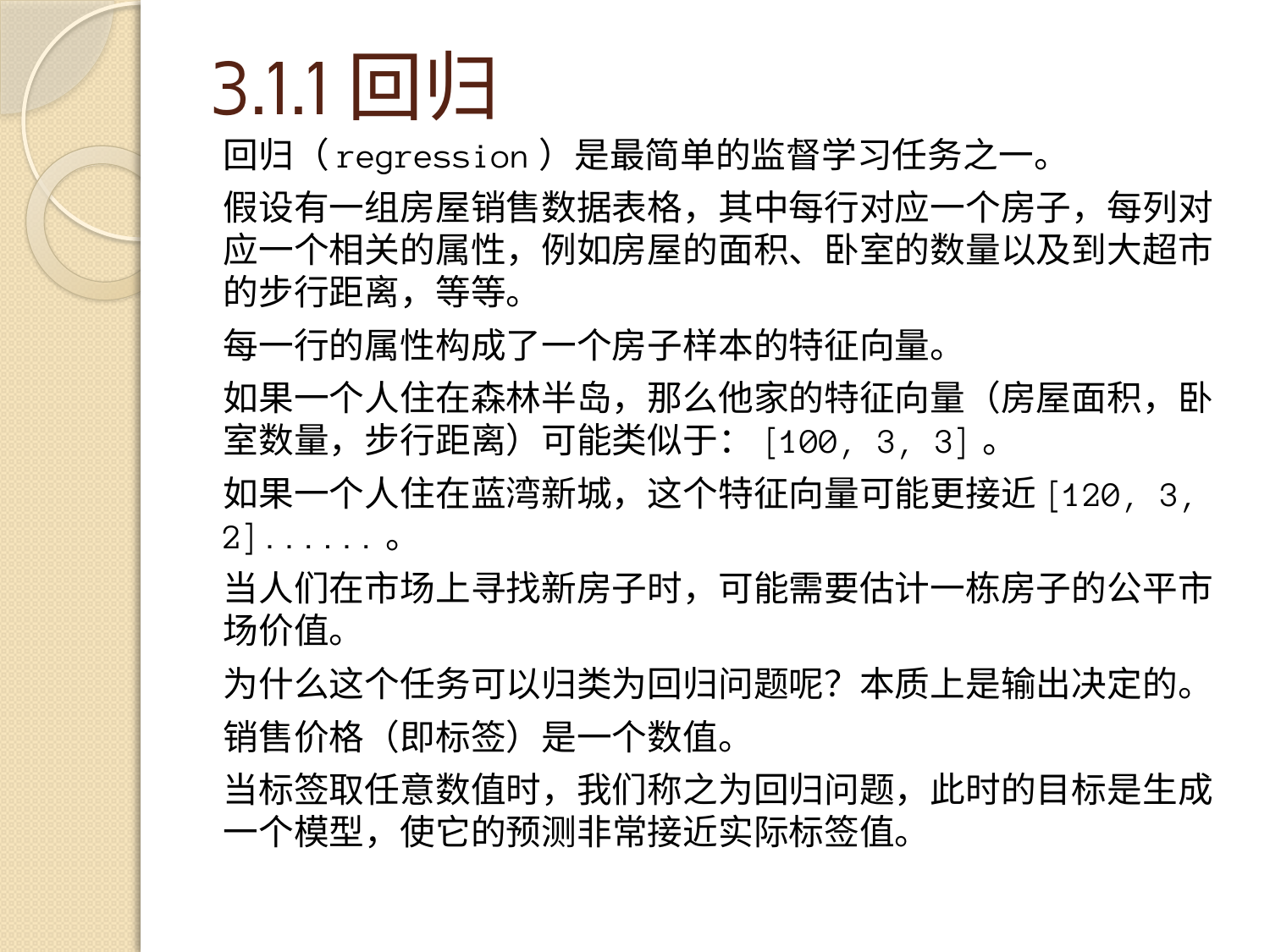

# 3.1.1回归
回归（regression）是最简单的监督学习任务之一。
假设有一组房屋销售数据表格，其中每行对应一个房子，每列对应一个相关的属性，例如房屋的面积、卧室的数量以及到大超市的步行距离，等等。
每一行的属性构成了一个房子样本的特征向量。
如果一个人住在森林半岛，那么他家的特征向量（房屋面积，卧室数量，步行距离）可能类似于：[100, 3, 3]。
如果一个人住在蓝湾新城，这个特征向量可能更接近[120, 3, 2]......。
当人们在市场上寻找新房子时，可能需要估计一栋房子的公平市场价值。
为什么这个任务可以归类为回归问题呢？本质上是输出决定的。
销售价格（即标签）是一个数值。
当标签取任意数值时，我们称之为回归问题，此时的目标是生成一个模型，使它的预测非常接近实际标签值。